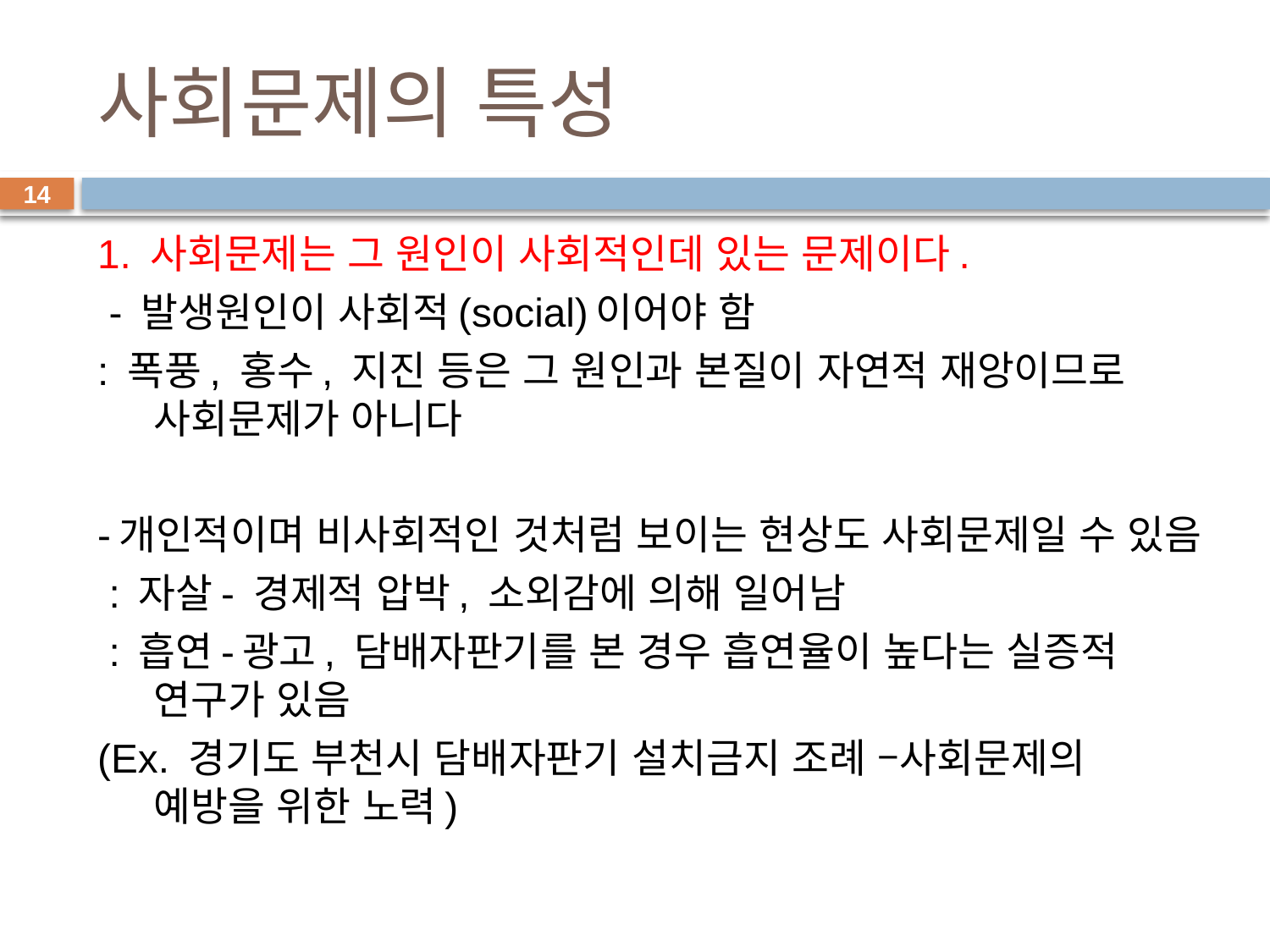

# 사회문제의 특성
14
1. 사회문제는 그 원인이 사회적인데 있는 문제이다.
 - 발생원인이 사회적(social)이어야 함
: 폭풍, 홍수, 지진 등은 그 원인과 본질이 자연적 재앙이므로 사회문제가 아니다

-개인적이며 비사회적인 것처럼 보이는 현상도 사회문제일 수 있음
 : 자살- 경제적 압박, 소외감에 의해 일어남
 : 흡연-광고, 담배자판기를 본 경우 흡연율이 높다는 실증적 연구가 있음
(Ex. 경기도 부천시 담배자판기 설치금지 조례 –사회문제의 예방을 위한 노력)